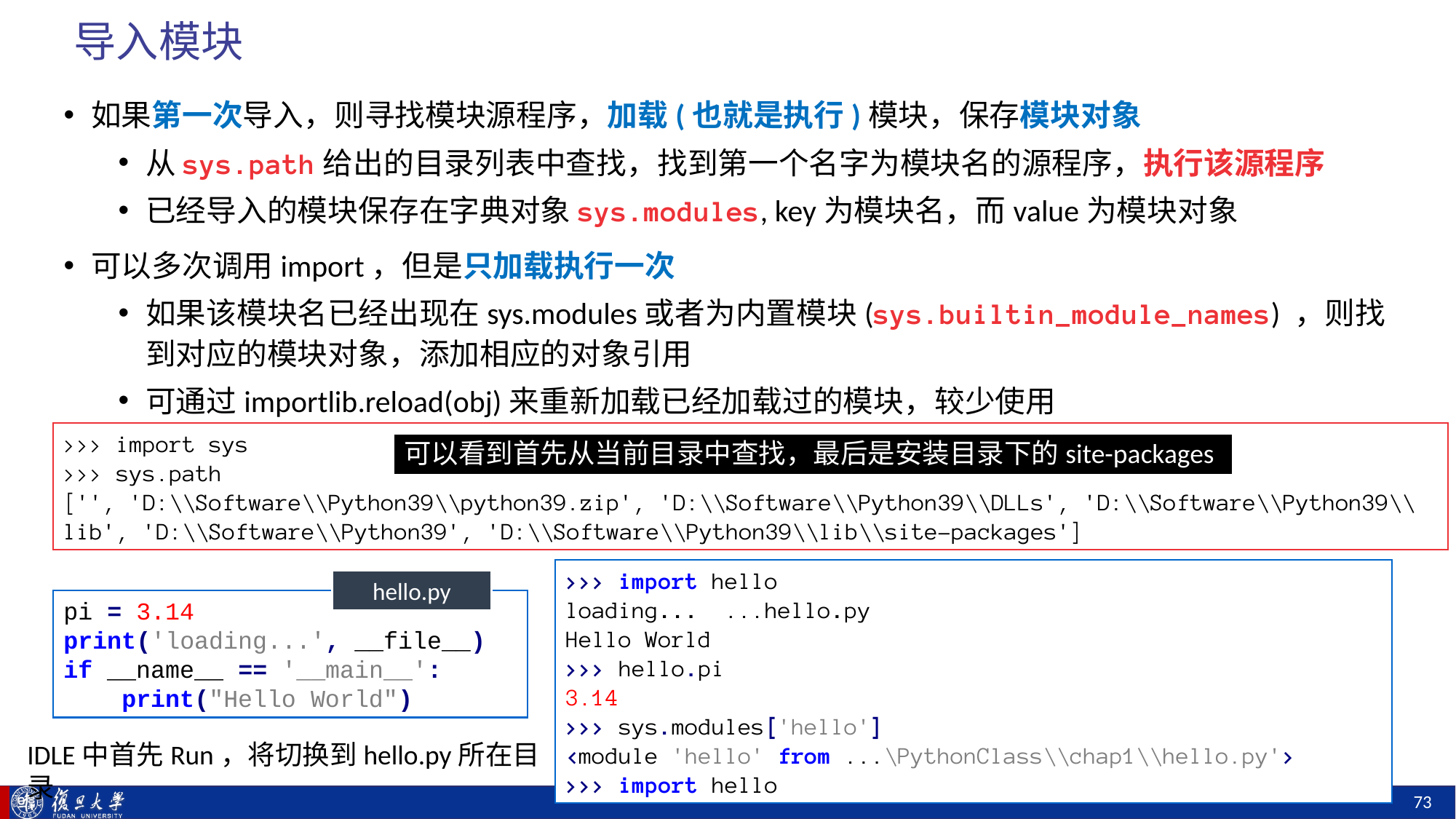

# 导入模块
如果第一次导入，则寻找模块源程序，加载(也就是执行)模块，保存模块对象
从sys.path给出的目录列表中查找，找到第一个名字为模块名的源程序，执行该源程序
已经导入的模块保存在字典对象sys.modules, key为模块名，而value为模块对象
可以多次调用import，但是只加载执行一次
如果该模块名已经出现在sys.modules或者为内置模块(sys.builtin_module_names) ，则找到对应的模块对象，添加相应的对象引用
可通过importlib.reload(obj)来重新加载已经加载过的模块，较少使用

>>> import sys
>>> sys.path
['', 'D:\\Software\\Python39\\python39.zip', 'D:\\Software\\Python39\\DLLs', 'D:\\Software\\Python39\\lib', 'D:\\Software\\Python39', 'D:\\Software\\Python39\\lib\\site-packages']
可以看到首先从当前目录中查找，最后是安装目录下的site-packages
>>> import hello
loading...  ...hello.py
Hello World
>>> hello.pi
3.14
>>> sys.modules['hello']
<module 'hello' from ...\PythonClass\\chap1\\hello.py'>
>>> import hello
hello.py
pi = 3.14
print('loading...', __file__)
if __name__ == '__main__':
    print("Hello World")
IDLE中首先Run，将切换到hello.py所在目录